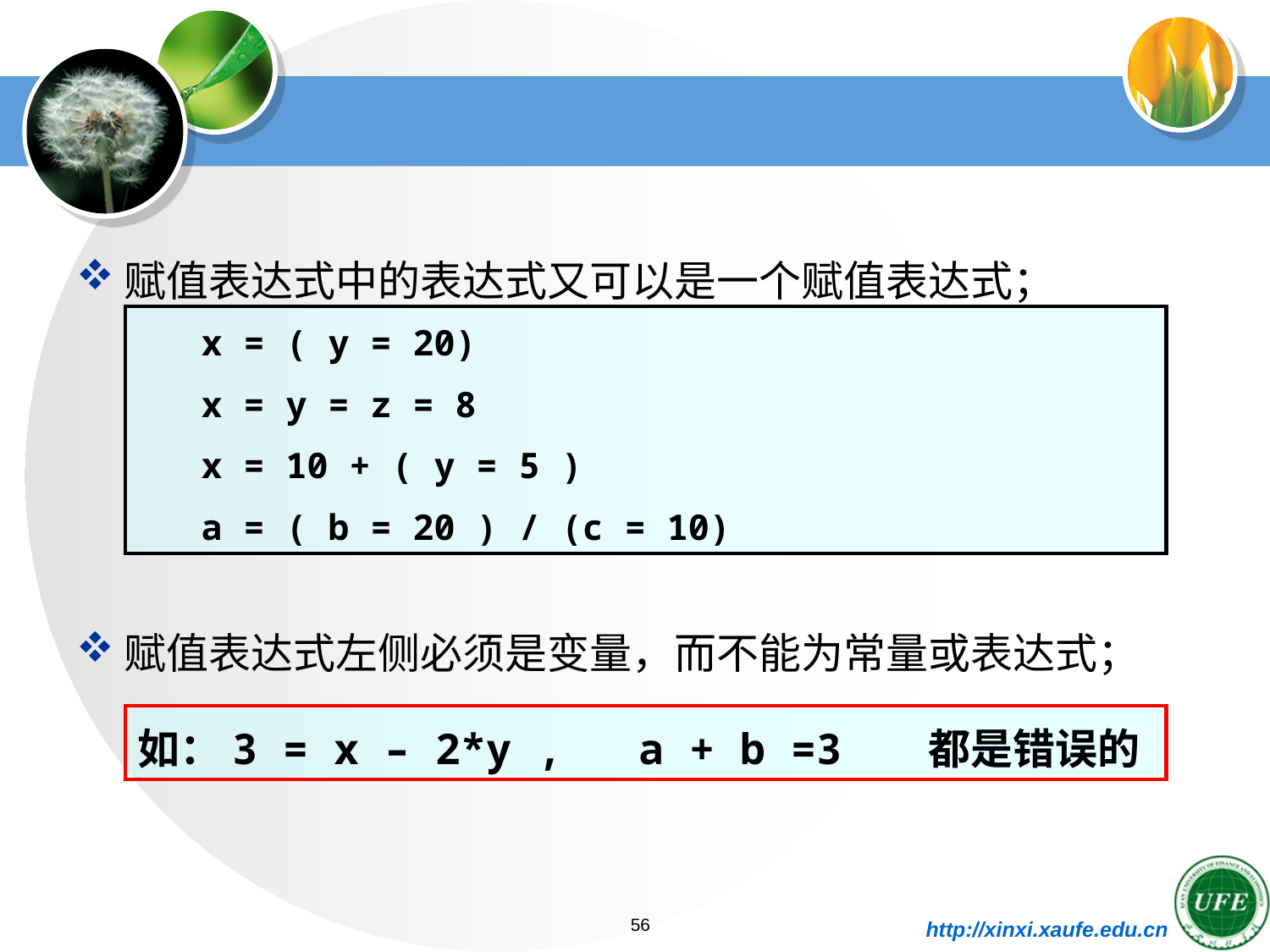

赋值表达式中的表达式又可以是一个赋值表达式；

赋值表达式左侧必须是变量，而不能为常量或表达式；

   x = ( y = 20)
   x = y = z = 8
   x = 10 + ( y = 5 )
   a = ( b = 20 ) / (c = 10)
如：3 = x – 2*y ,   a + b =3   都是错误的
56
http://xinxi.xaufe.edu.cn